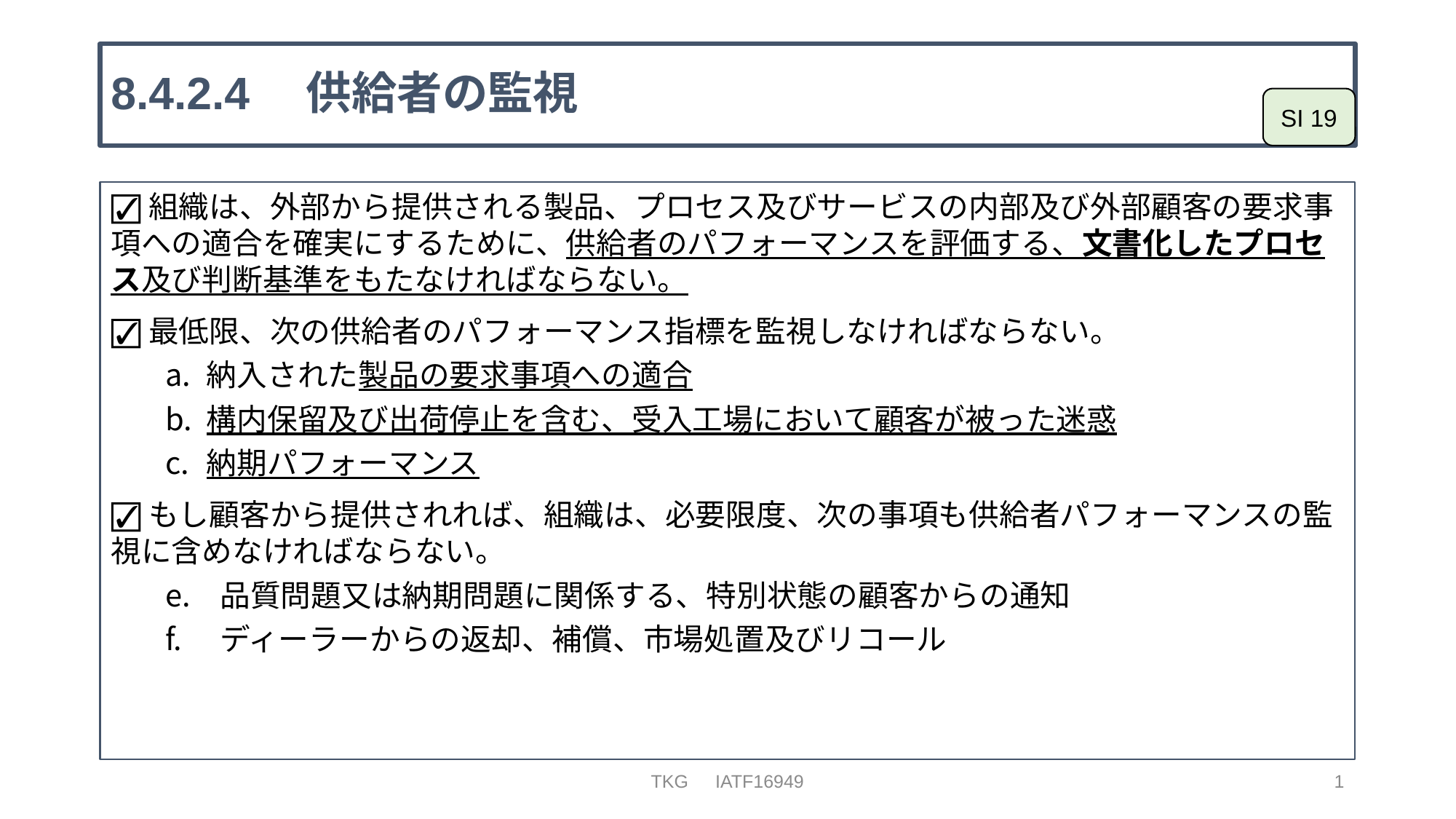

# 8.4.2.4　供給者の監視
SI 19
☑組織は、外部から提供される製品、プロセス及びサービスの内部及び外部顧客の要求事項への適合を確実にするために、供給者のパフォーマンスを評価する、文書化したプロセス及び判断基準をもたなければならない。
☑最低限、次の供給者のパフォーマンス指標を監視しなければならない。
納入された製品の要求事項への適合
構内保留及び出荷停止を含む、受入工場において顧客が被った迷惑
納期パフォーマンス
☑もし顧客から提供されれば、組織は、必要限度、次の事項も供給者パフォーマンスの監視に含めなければならない。
品質問題又は納期問題に関係する、特別状態の顧客からの通知
ディーラーからの返却、補償、市場処置及びリコール
TKG　IATF16949
1